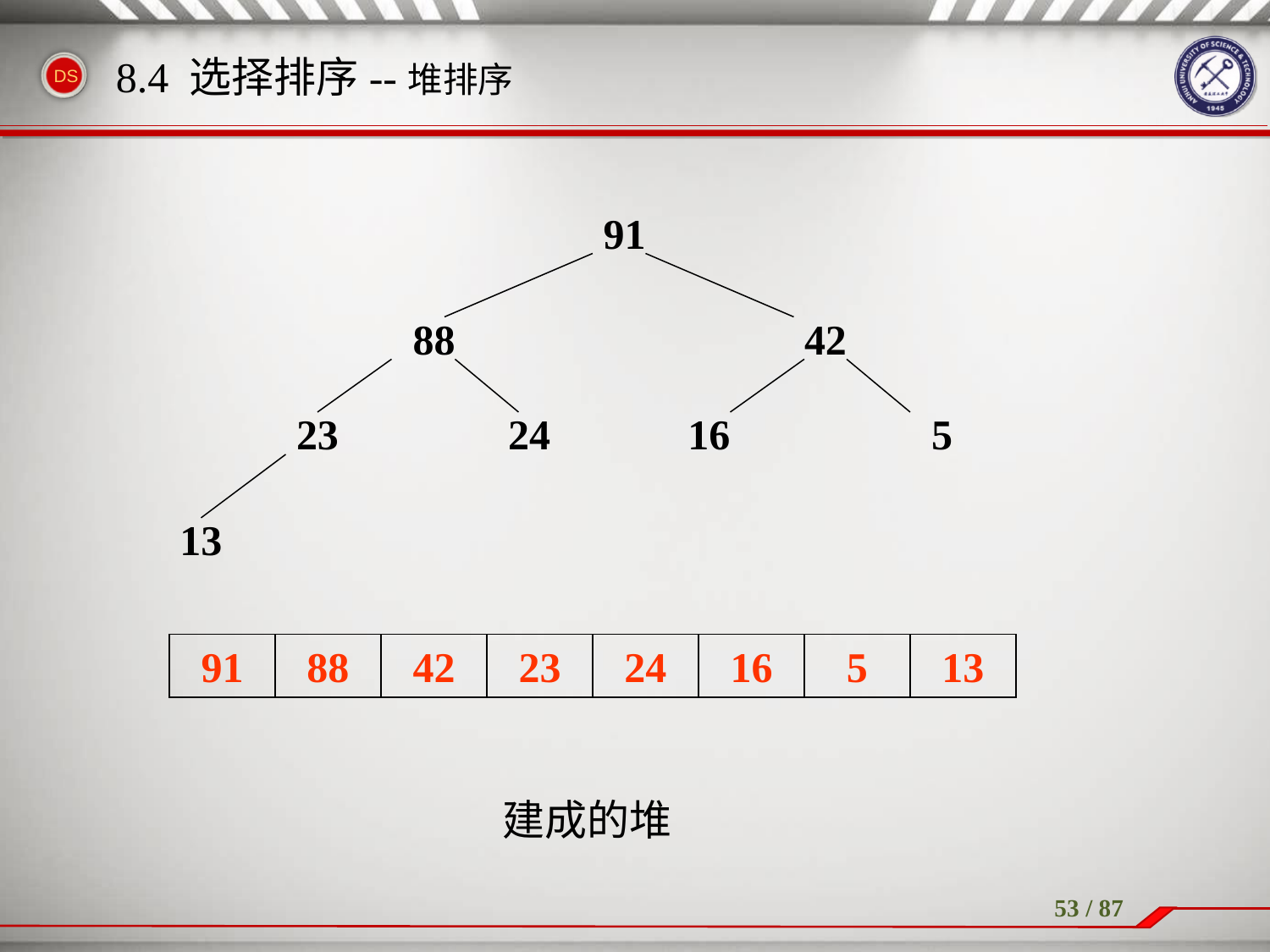

8.4 选择排序--堆排序
91

88
42

23
24
16
5

13
91
88
42
23
24
16
5
13
建成的堆